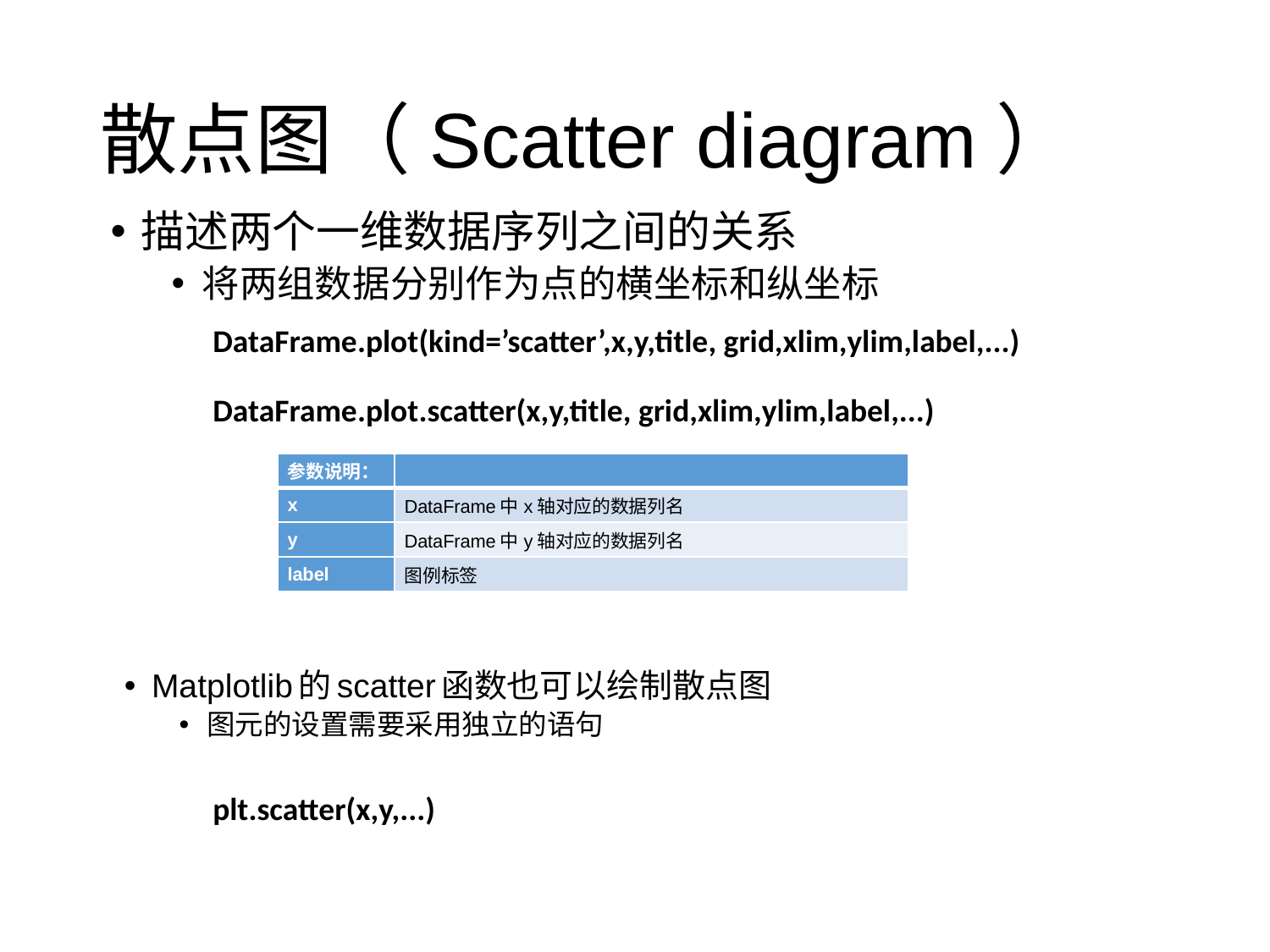

# 散点图（Scatter diagram）
描述两个一维数据序列之间的关系
将两组数据分别作为点的横坐标和纵坐标

DataFrame.plot(kind=’scatter’,x,y,title, grid,xlim,ylim,label,...)
DataFrame.plot.scatter(x,y,title, grid,xlim,ylim,label,...)
| 参数说明： |  |
| --- | --- |
| x | DataFrame中x轴对应的数据列名 |
| y | DataFrame中y轴对应的数据列名 |
| label | 图例标签 |
Matplotlib的scatter函数也可以绘制散点图
图元的设置需要采用独立的语句
plt.scatter(x,y,...)